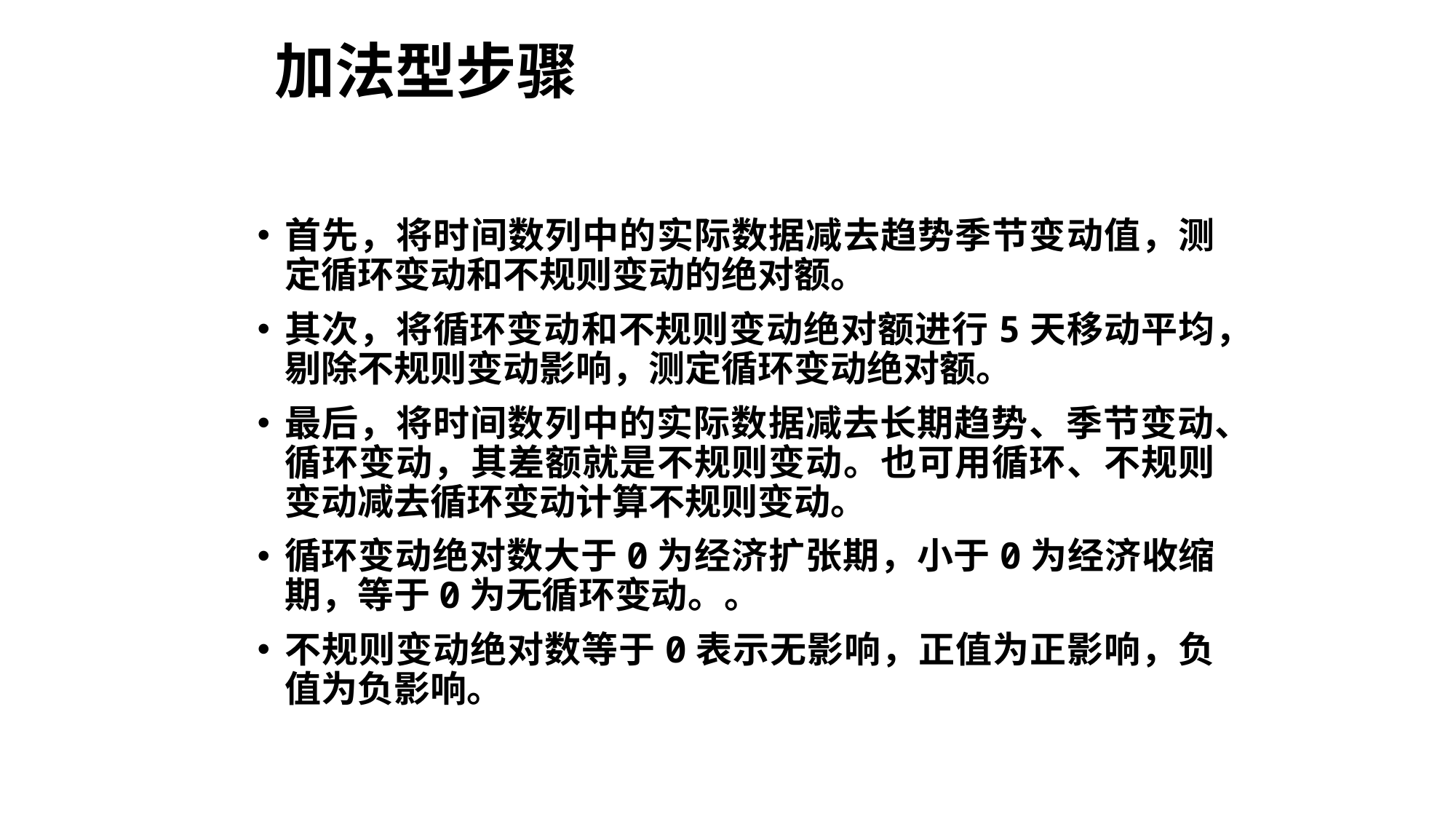

# 加法型步骤
首先，将时间数列中的实际数据减去趋势季节变动值，测定循环变动和不规则变动的绝对额。
其次，将循环变动和不规则变动绝对额进行5天移动平均，剔除不规则变动影响，测定循环变动绝对额。
最后，将时间数列中的实际数据减去长期趋势、季节变动、循环变动，其差额就是不规则变动。也可用循环、不规则变动减去循环变动计算不规则变动。
循环变动绝对数大于0为经济扩张期，小于0为经济收缩期，等于0为无循环变动。。
不规则变动绝对数等于0表示无影响，正值为正影响，负值为负影响。